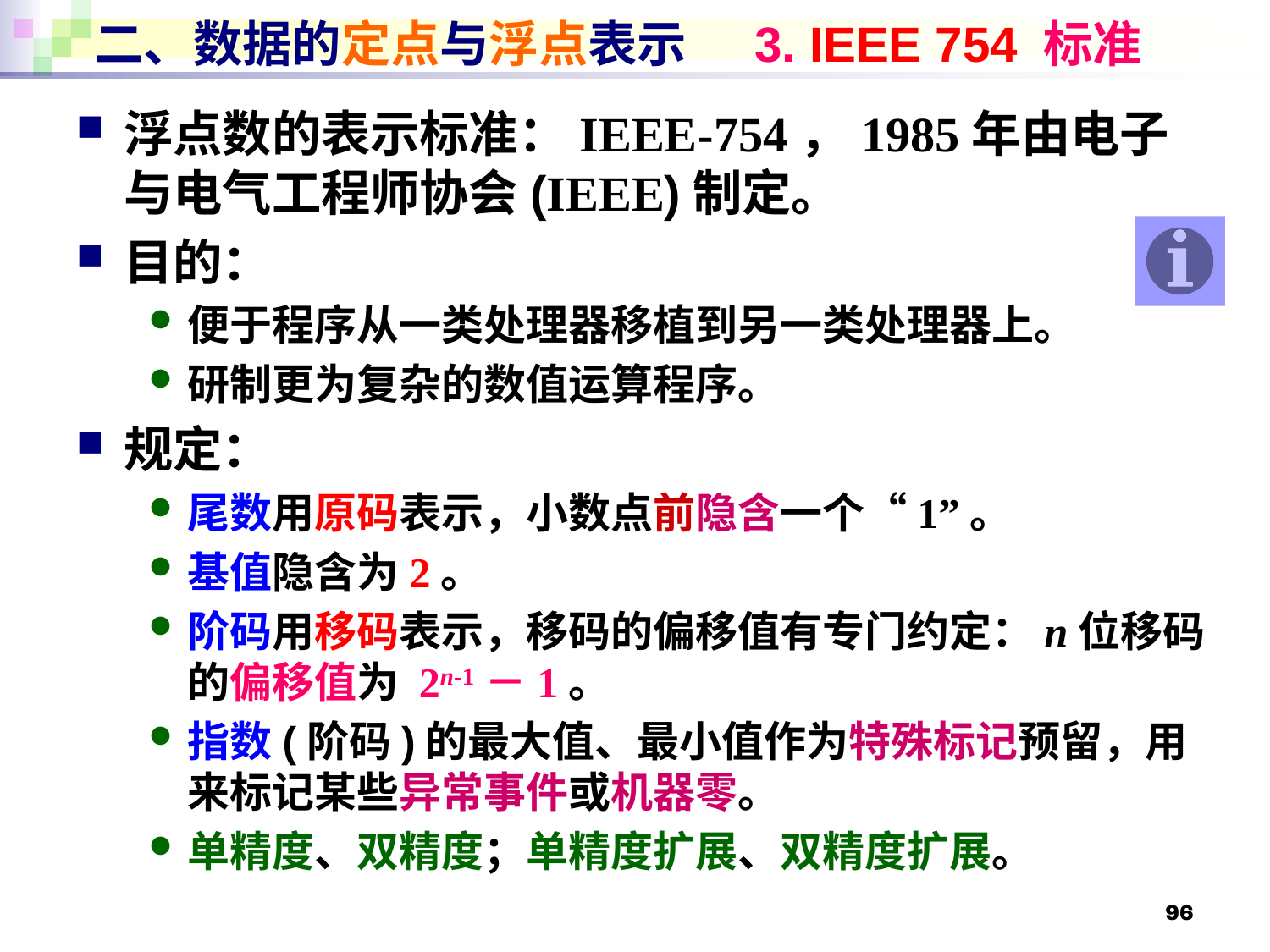

# 二、数据的定点与浮点表示     3. IEEE 754 标准
浮点数的表示标准：IEEE-754，1985年由电子与电气工程师协会(IEEE)制定。
目的：
便于程序从一类处理器移植到另一类处理器上。
研制更为复杂的数值运算程序。
规定：
尾数用原码表示，小数点前隐含一个“1”。
基值隐含为2。
阶码用移码表示，移码的偏移值有专门约定：n位移码的偏移值为 2n-1－1。
指数(阶码)的最大值、最小值作为特殊标记预留，用来标记某些异常事件或机器零。
单精度、双精度；单精度扩展、双精度扩展。

96